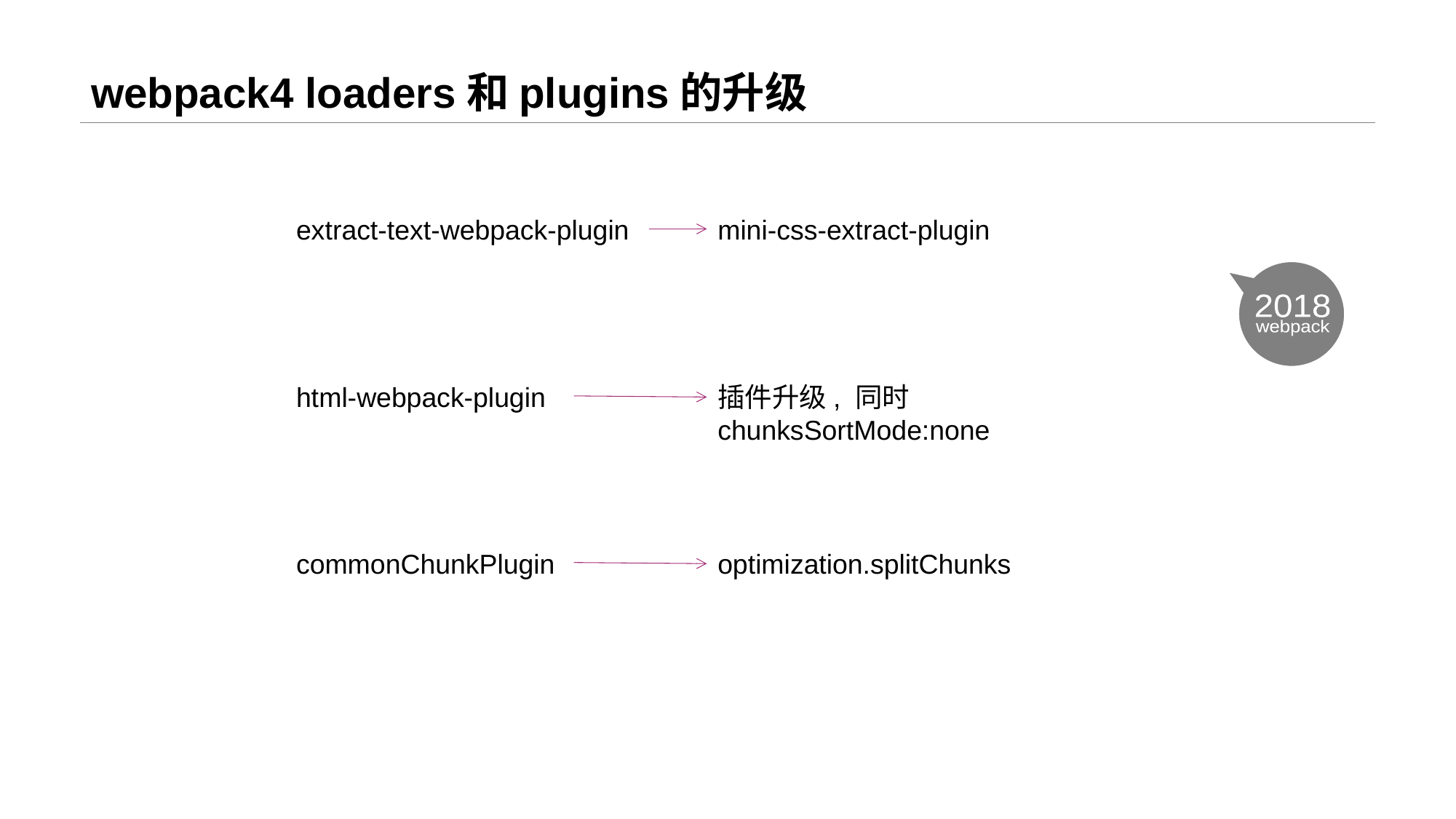

# webpack4 loaders和plugins的升级
extract-text-webpack-plugin
mini-css-extract-plugin

2018
webpack
html-webpack-plugin
插件升级, 同时chunksSortMode:none

commonChunkPlugin
optimization.splitChunks
54